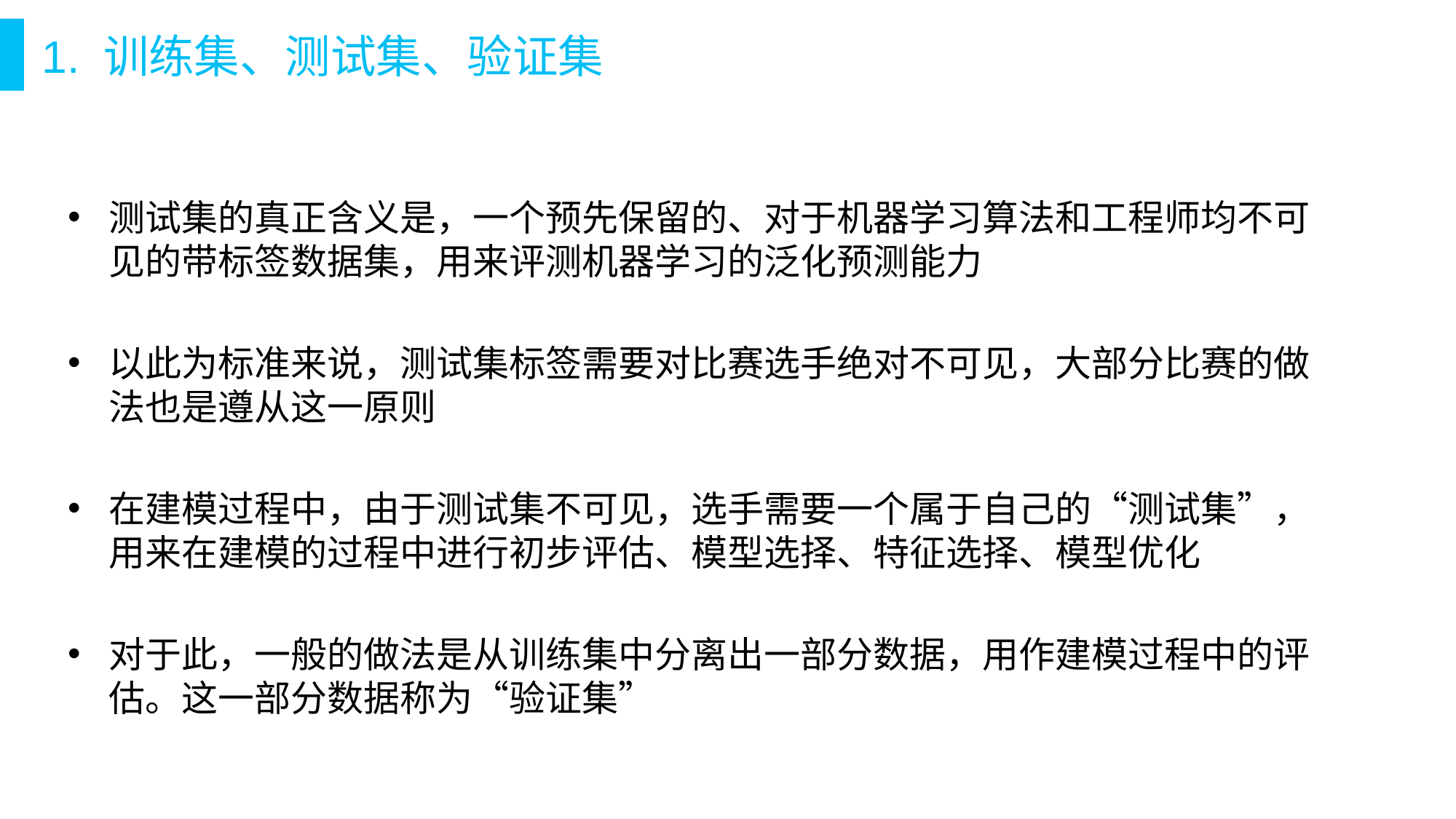

# 1. 训练集、测试集、验证集
测试集的真正含义是，一个预先保留的、对于机器学习算法和工程师均不可见的带标签数据集，用来评测机器学习的泛化预测能力

以此为标准来说，测试集标签需要对比赛选手绝对不可见，大部分比赛的做法也是遵从这一原则

在建模过程中，由于测试集不可见，选手需要一个属于自己的“测试集”，用来在建模的过程中进行初步评估、模型选择、特征选择、模型优化

对于此，一般的做法是从训练集中分离出一部分数据，用作建模过程中的评估。这一部分数据称为“验证集”